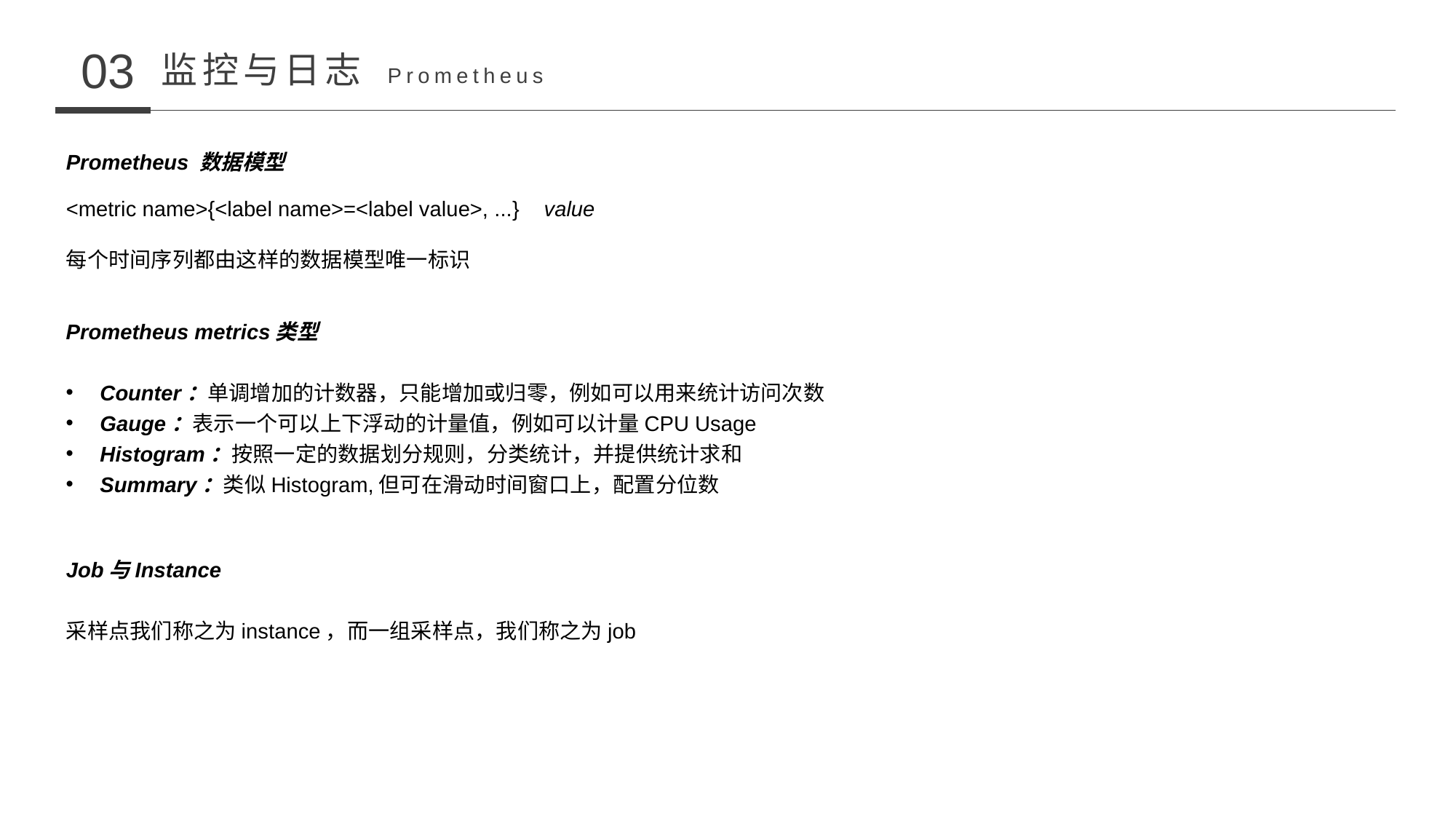

03
监控与日志 Prometheus
Prometheus 数据模型
<metric name>{<label name>=<label value>, ...}    value

每个时间序列都由这样的数据模型唯一标识
Prometheus metrics类型

Counter：单调增加的计数器，只能增加或归零，例如可以用来统计访问次数
Gauge：表示一个可以上下浮动的计量值，例如可以计量CPU Usage
Histogram：按照一定的数据划分规则，分类统计，并提供统计求和
Summary：类似Histogram,但可在滑动时间窗口上，配置分位数
Job与Instance

采样点我们称之为instance，而一组采样点，我们称之为job